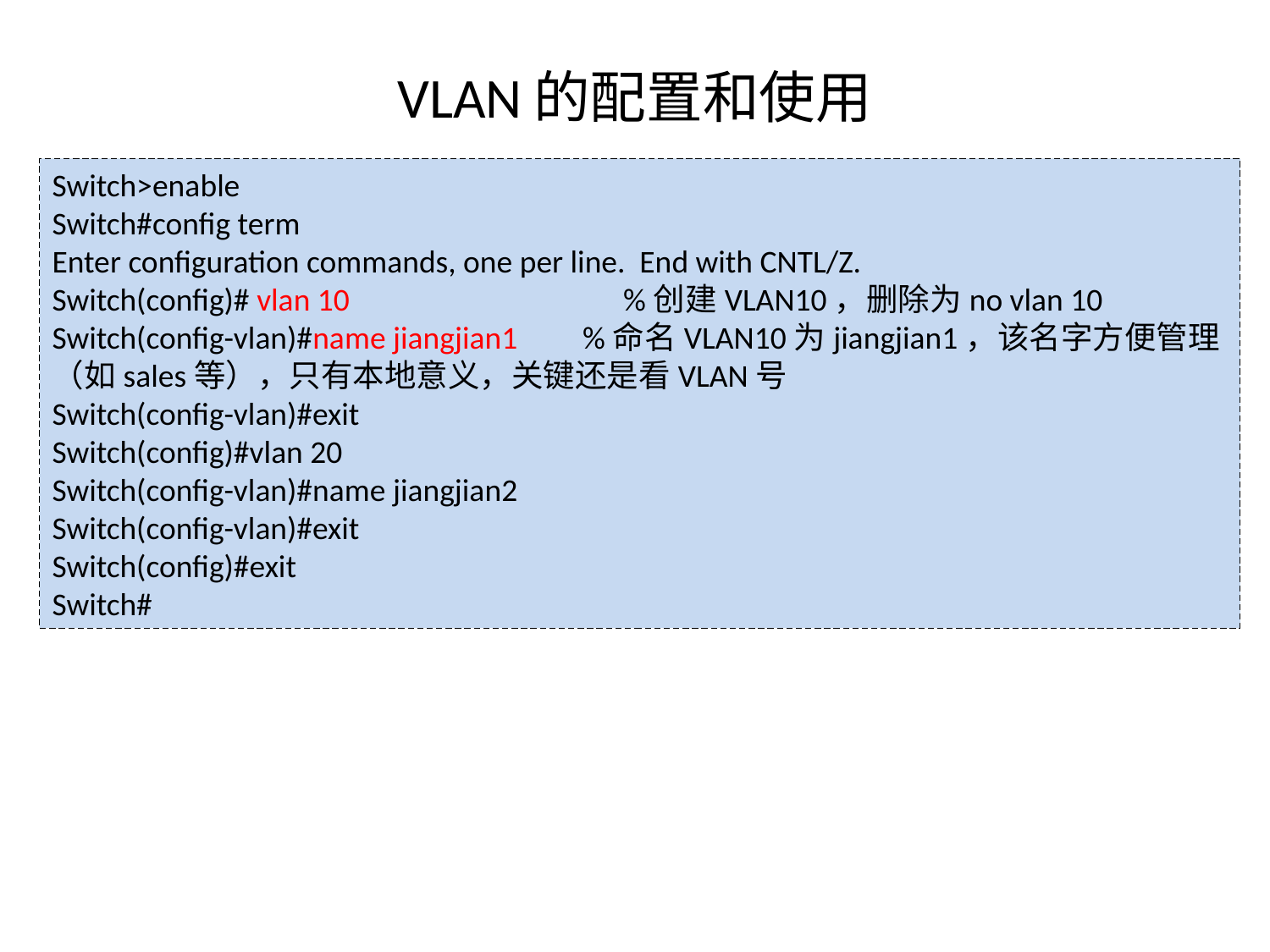

# VLAN的配置和使用
Switch>enable
Switch#config term
Enter configuration commands, one per line.  End with CNTL/Z.
Switch(config)# vlan 10                                      %创建VLAN10，删除为no vlan 10
Switch(config-vlan)#name jiangjian1         %命名VLAN10为jiangjian1，该名字方便管理（如sales等），只有本地意义，关键还是看VLAN号
Switch(config-vlan)#exit
Switch(config)#vlan 20
Switch(config-vlan)#name jiangjian2
Switch(config-vlan)#exit
Switch(config)#exit
Switch#